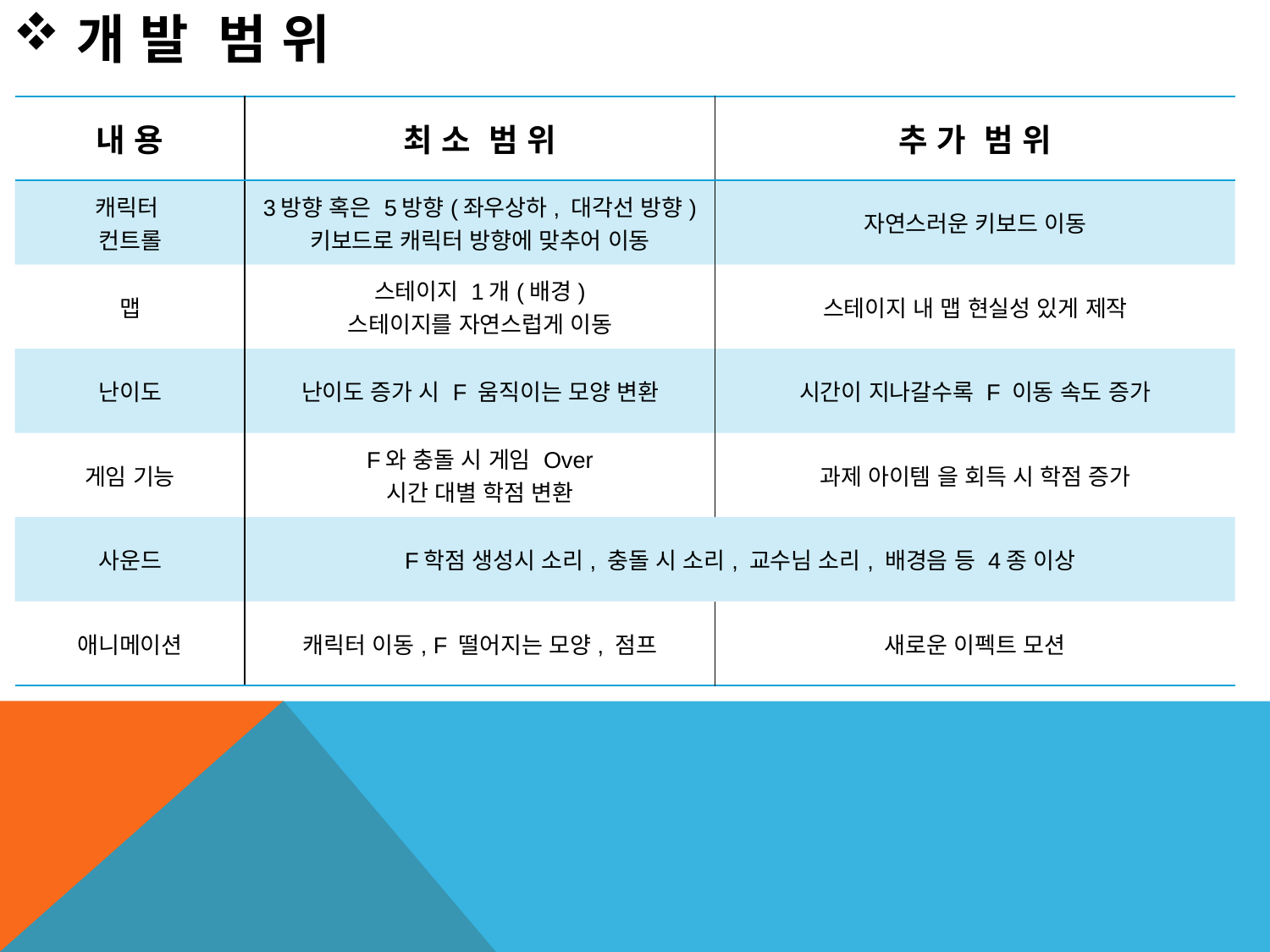

개 발  범 위
| 내 용 | 최 소 범 위 | 추 가 범 위 |
| --- | --- | --- |
| 캐릭터 컨트롤 | 3방향 혹은 5방향(좌우상하, 대각선 방향) 키보드로 캐릭터 방향에 맞추어 이동 | 자연스러운 키보드 이동 |
| 맵 | 스테이지 1개(배경) 스테이지를 자연스럽게 이동 | 스테이지 내 맵 현실성 있게 제작 |
| 난이도 | 난이도 증가 시 F 움직이는 모양 변환 | 시간이 지나갈수록 F 이동 속도 증가 |
| 게임 기능 | F와 충돌 시 게임 Over 시간 대별 학점 변환 | 과제 아이템 을 회득 시 학점 증가 |
| 사운드 | F학점 생성시 소리, 충돌 시 소리, 교수님 소리, 배경음 등 4종 이상 |  |
| 애니메이션 | 캐릭터 이동, F 떨어지는 모양, 점프 | 새로운 이펙트 모션 |